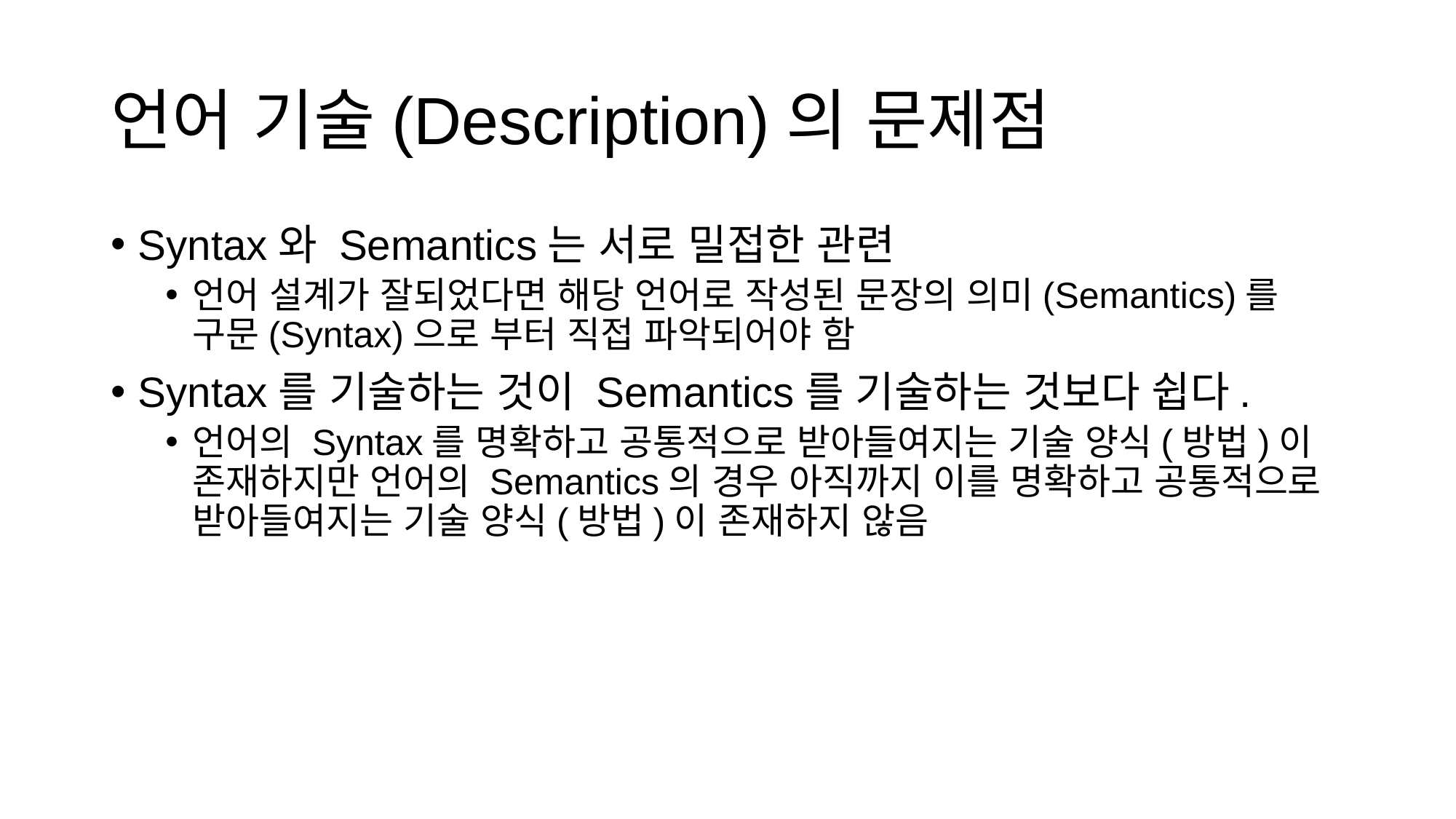

# 언어 기술(Description)의 문제점
Syntax와 Semantics는 서로 밀접한 관련
언어 설계가 잘되었다면 해당 언어로 작성된 문장의 의미(Semantics)를 구문(Syntax)으로 부터 직접 파악되어야 함
Syntax를 기술하는 것이 Semantics를 기술하는 것보다 쉽다.
언어의 Syntax를 명확하고 공통적으로 받아들여지는 기술 양식(방법)이 존재하지만 언어의 Semantics의 경우 아직까지 이를 명확하고 공통적으로 받아들여지는 기술 양식(방법)이 존재하지 않음